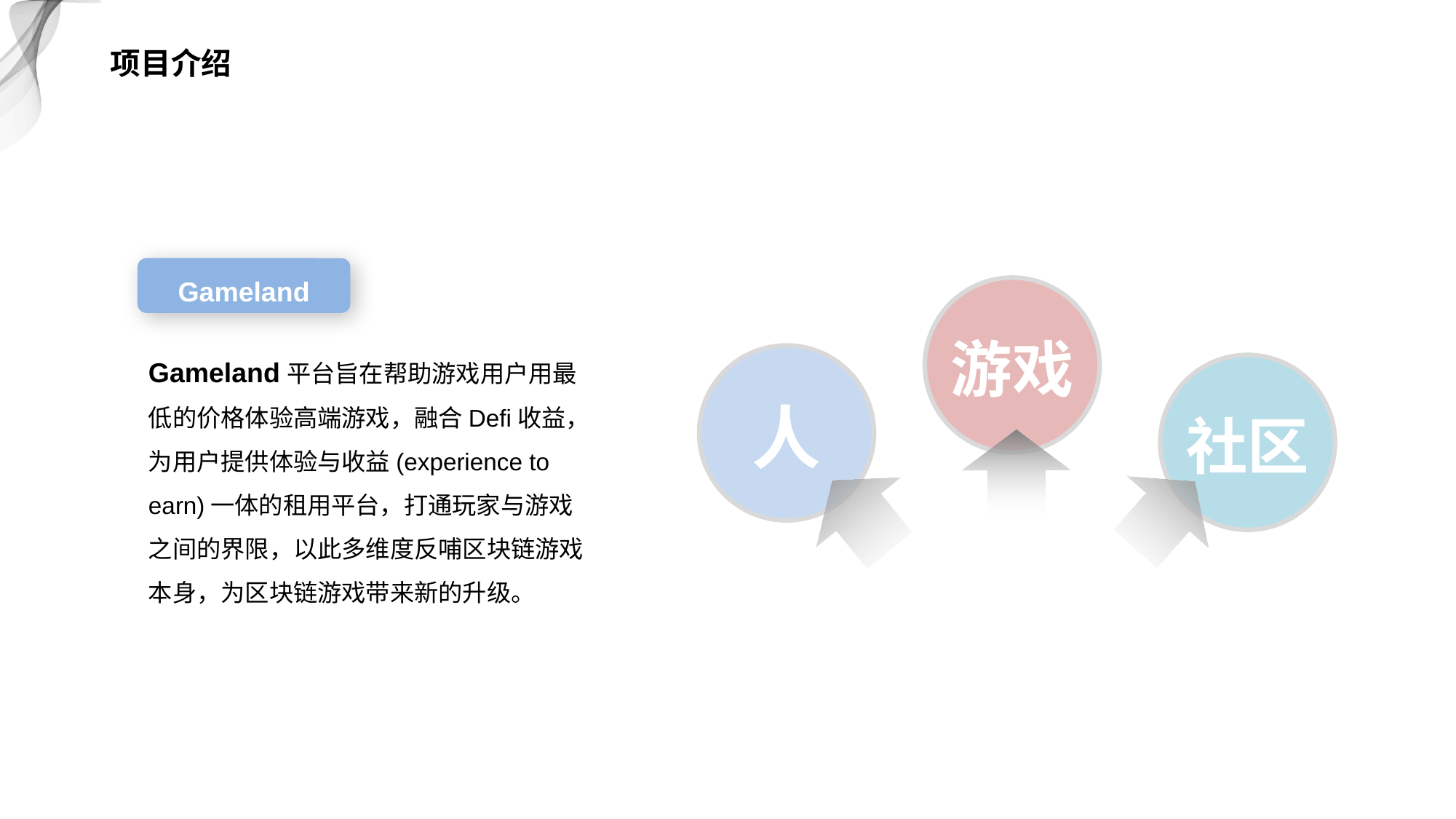

项目介绍
Gameland

游戏
Gameland平台旨在帮助游戏用户用最低的价格体验高端游戏，融合Defi收益，为用户提供体验与收益(experience to earn)一体的租用平台，打通玩家与游戏之间的界限，以此多维度反哺区块链游戏本身，为区块链游戏带来新的升级。
人
社区